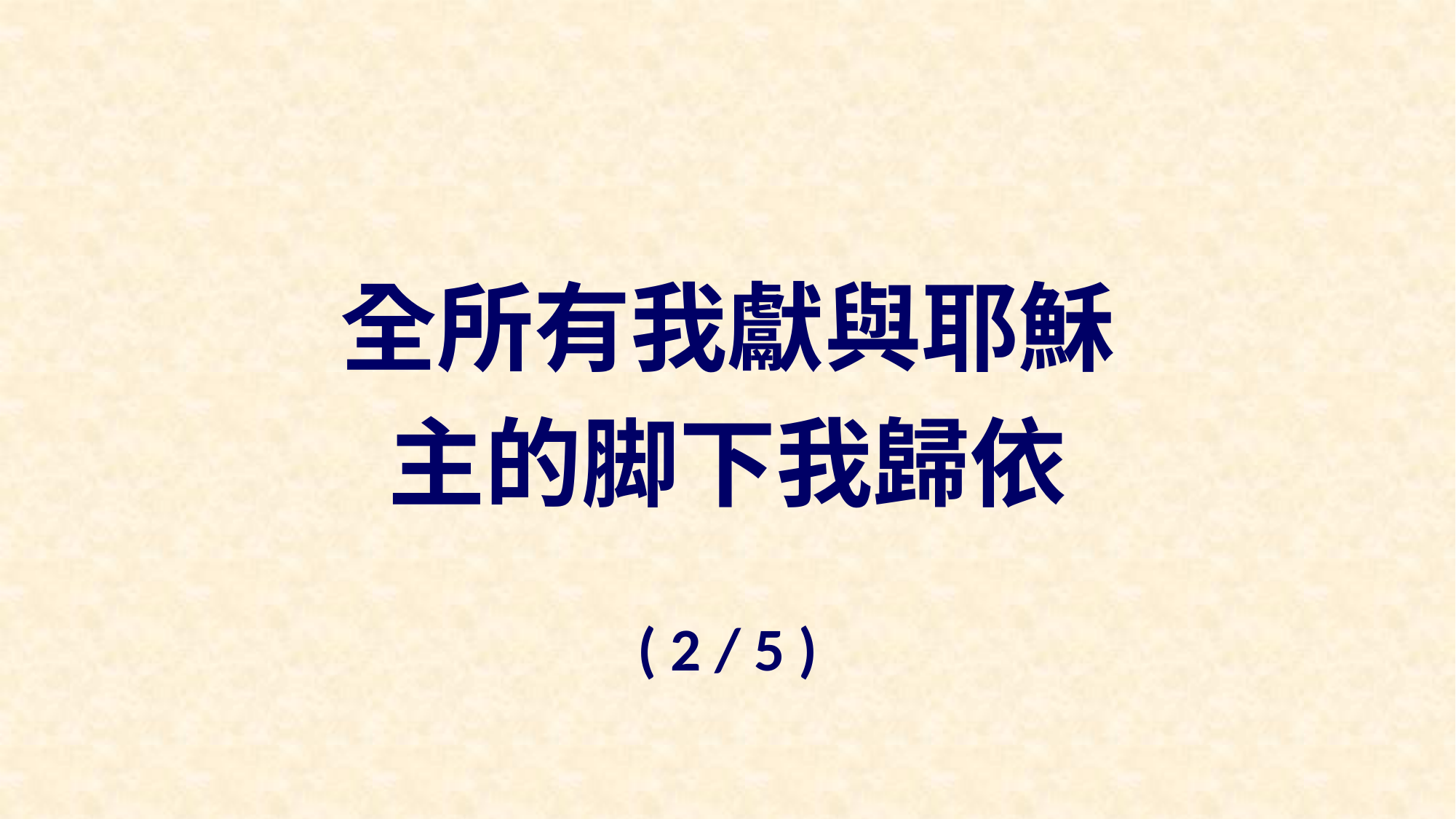

全所有我獻與耶穌
主的脚下我歸依
( 2 / 5 )